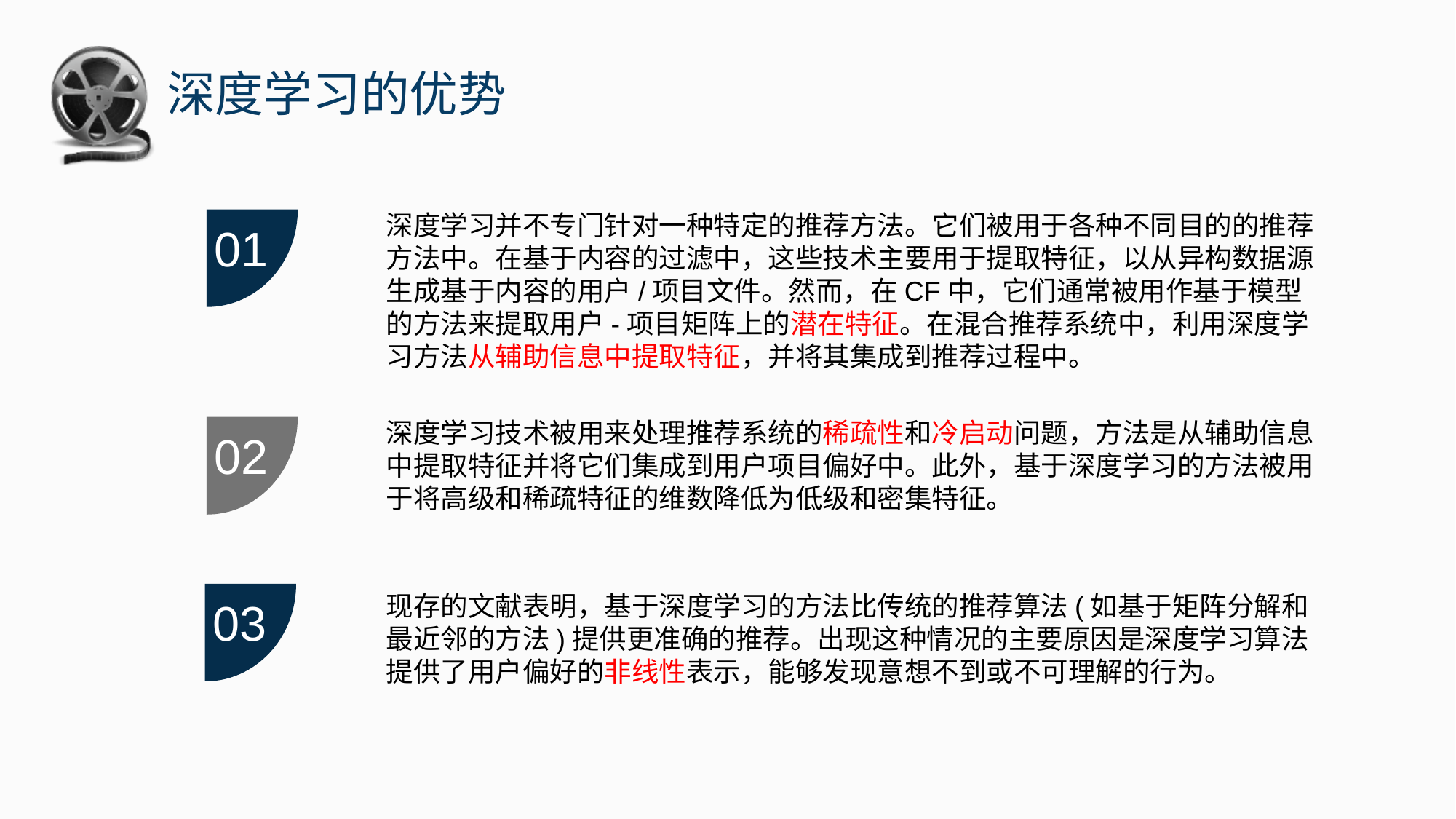

深度学习的优势
深度学习并不专门针对一种特定的推荐方法。它们被用于各种不同目的的推荐方法中。在基于内容的过滤中，这些技术主要用于提取特征，以从异构数据源生成基于内容的用户/项目文件。然而，在CF中，它们通常被用作基于模型的方法来提取用户-项目矩阵上的潜在特征。在混合推荐系统中，利用深度学习方法从辅助信息中提取特征，并将其集成到推荐过程中。
01
深度学习技术被用来处理推荐系统的稀疏性和冷启动问题，方法是从辅助信息中提取特征并将它们集成到用户项目偏好中。此外，基于深度学习的方法被用于将高级和稀疏特征的维数降低为低级和密集特征。
02
03
现存的文献表明，基于深度学习的方法比传统的推荐算法(如基于矩阵分解和最近邻的方法)提供更准确的推荐。出现这种情况的主要原因是深度学习算法提供了用户偏好的非线性表示，能够发现意想不到或不可理解的行为。